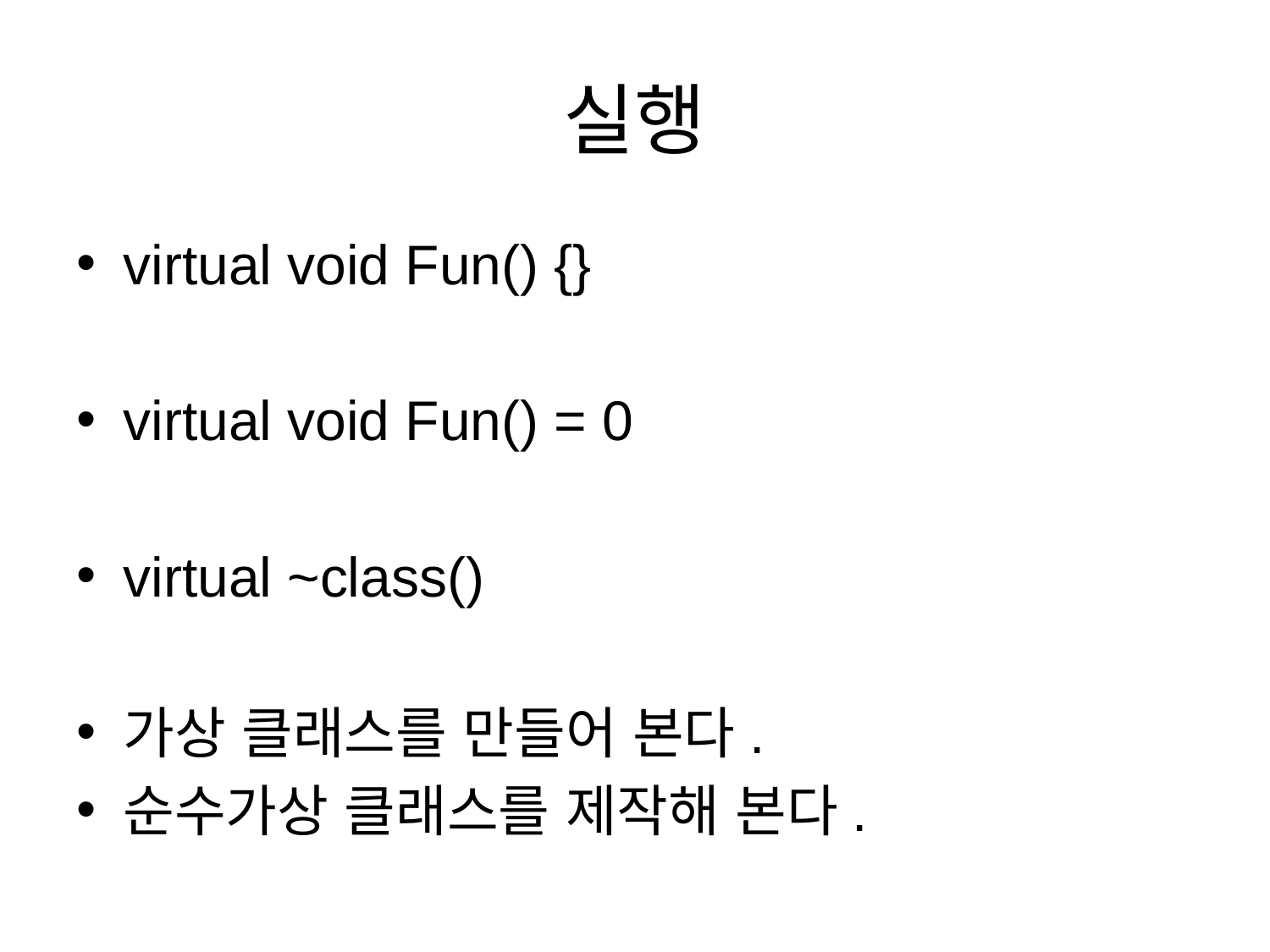

# 실행
virtual void Fun() {}

virtual void Fun() = 0

virtual ~class()

가상 클래스를 만들어 본다.
순수가상 클래스를 제작해 본다.